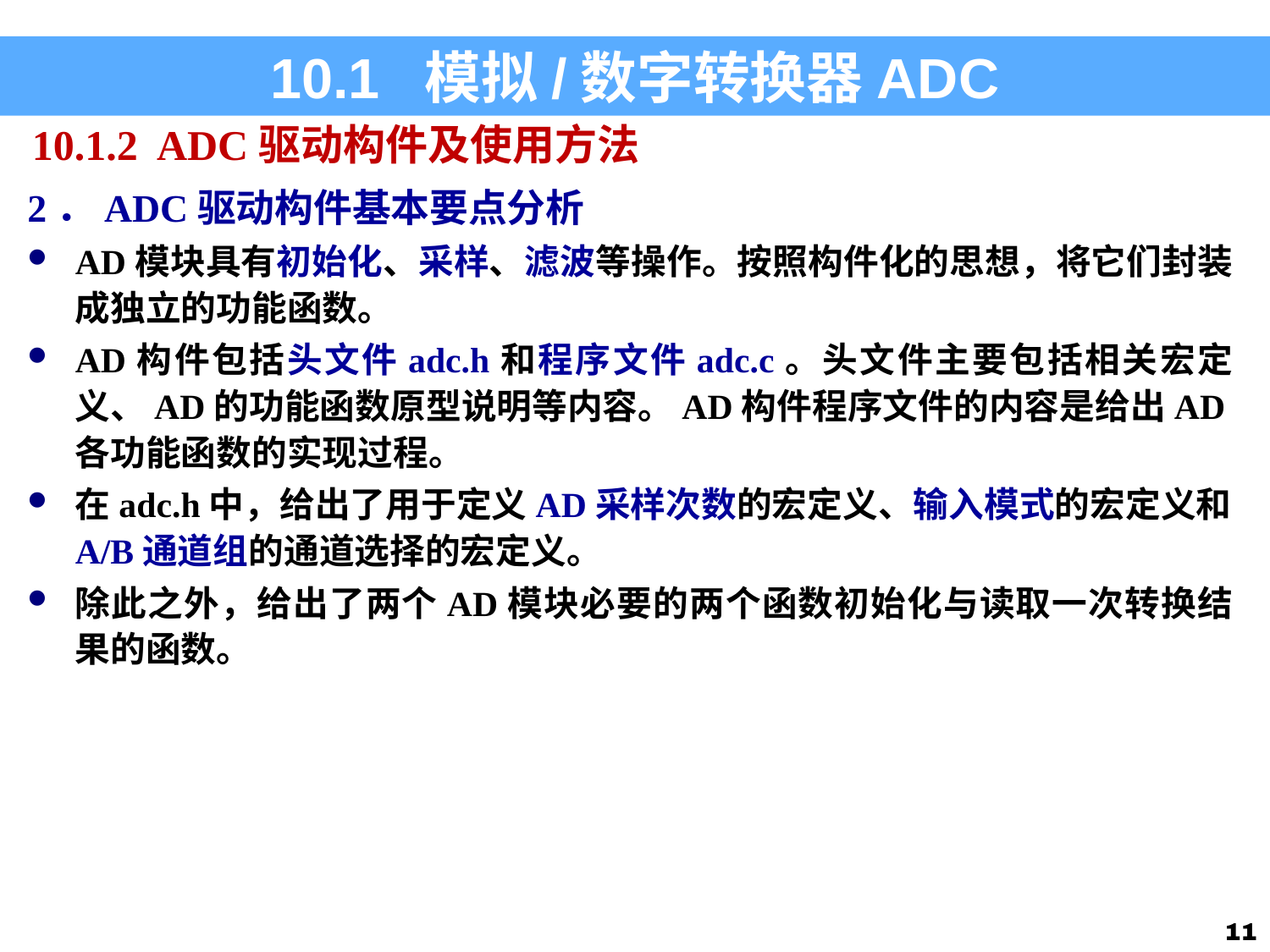

10.1  模拟/数字转换器ADC
10.1.2  ADC驱动构件及使用方法
2．ADC驱动构件基本要点分析
AD模块具有初始化、采样、滤波等操作。按照构件化的思想，将它们封装成独立的功能函数。
AD构件包括头文件adc.h和程序文件adc.c。头文件主要包括相关宏定义、AD的功能函数原型说明等内容。AD构件程序文件的内容是给出AD各功能函数的实现过程。
在adc.h中，给出了用于定义AD采样次数的宏定义、输入模式的宏定义和A/B通道组的通道选择的宏定义。
除此之外，给出了两个AD模块必要的两个函数初始化与读取一次转换结果的函数。
11